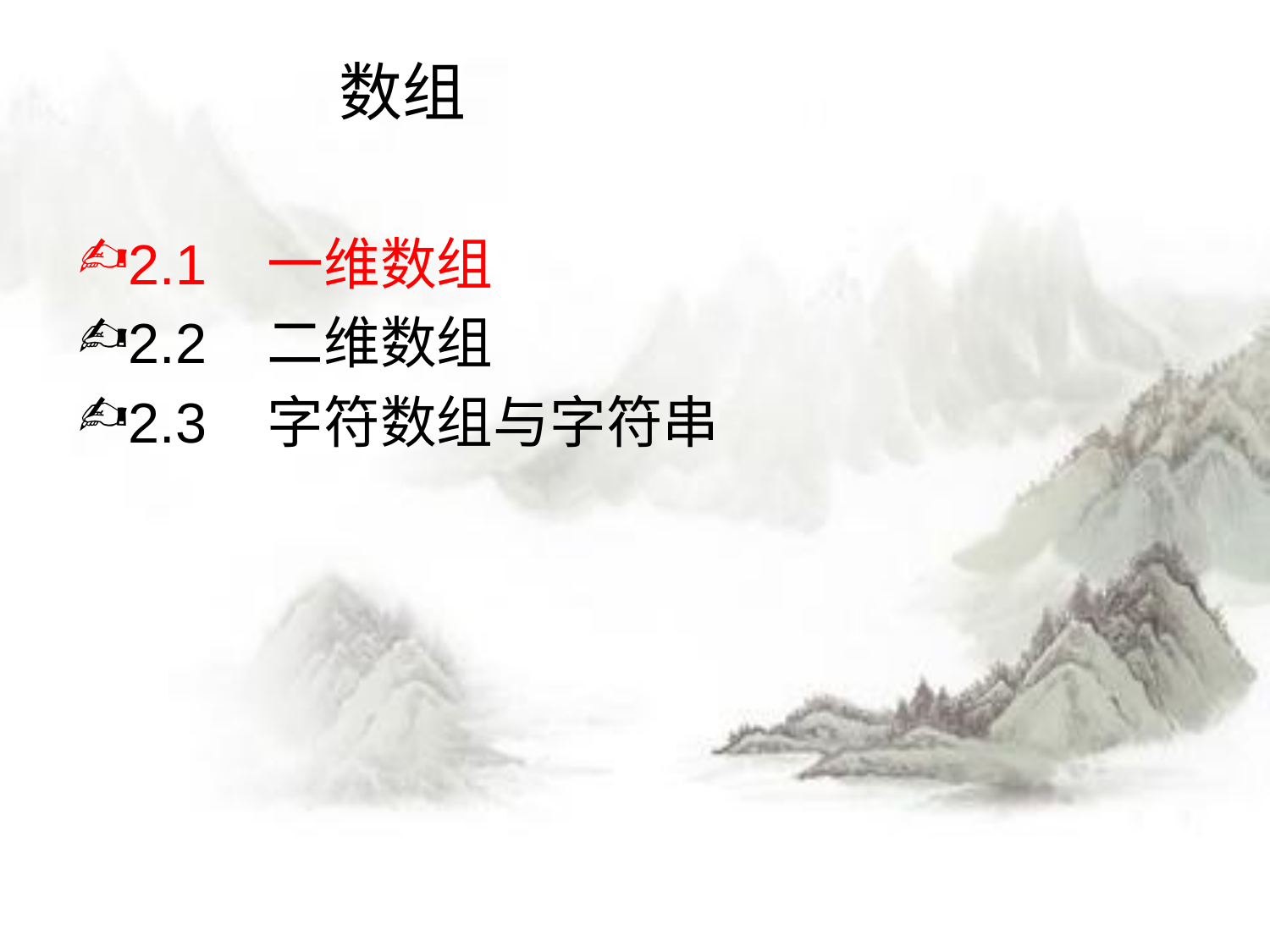

# 数组
2.1   一维数组
2.2   二维数组
2.3   字符数组与字符串